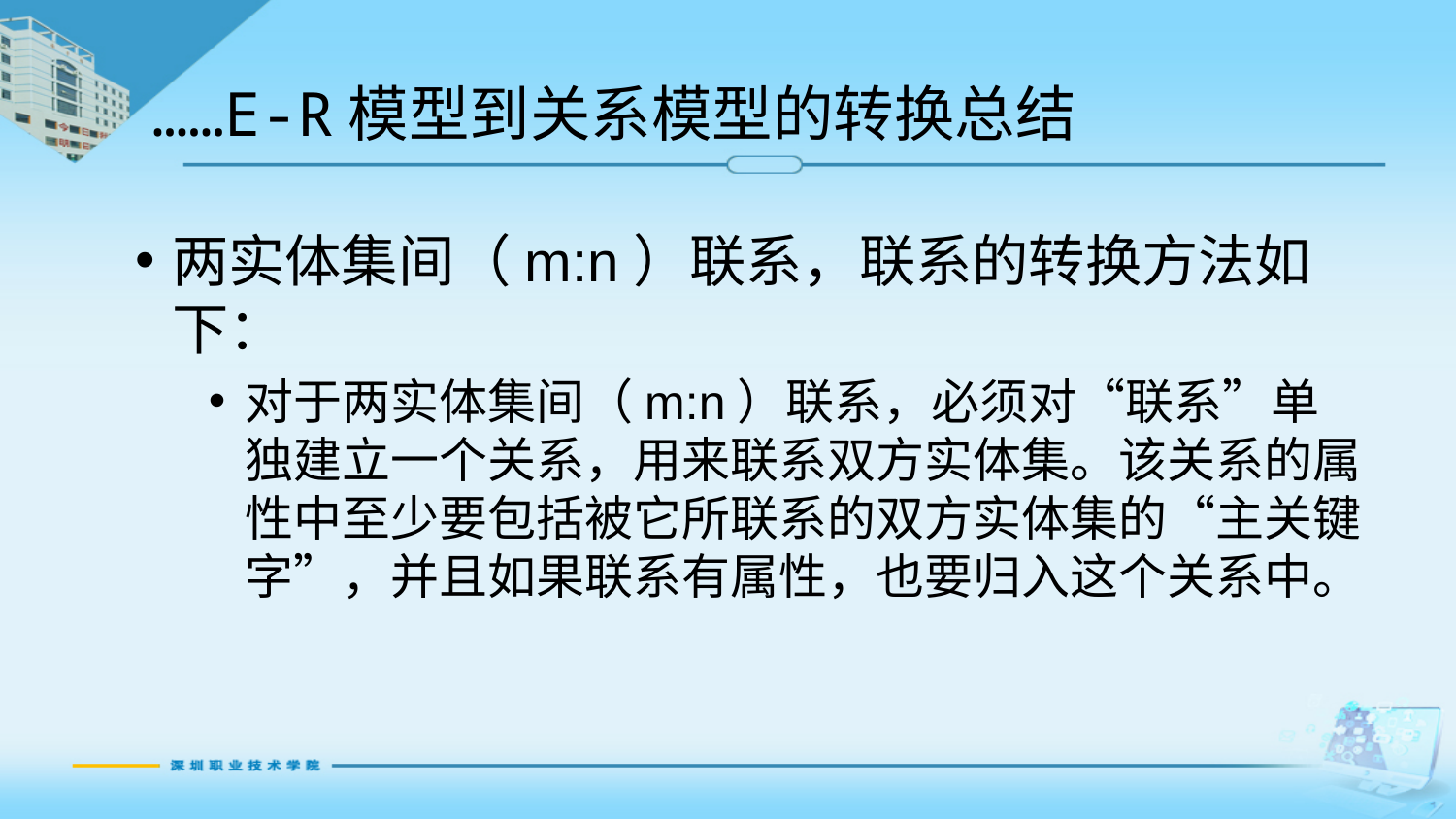

# ……E-R模型到关系模型的转换总结
两实体集间（m:n）联系，联系的转换方法如下：
对于两实体集间（m:n）联系，必须对“联系”单独建立一个关系，用来联系双方实体集。该关系的属性中至少要包括被它所联系的双方实体集的“主关键字”，并且如果联系有属性，也要归入这个关系中。